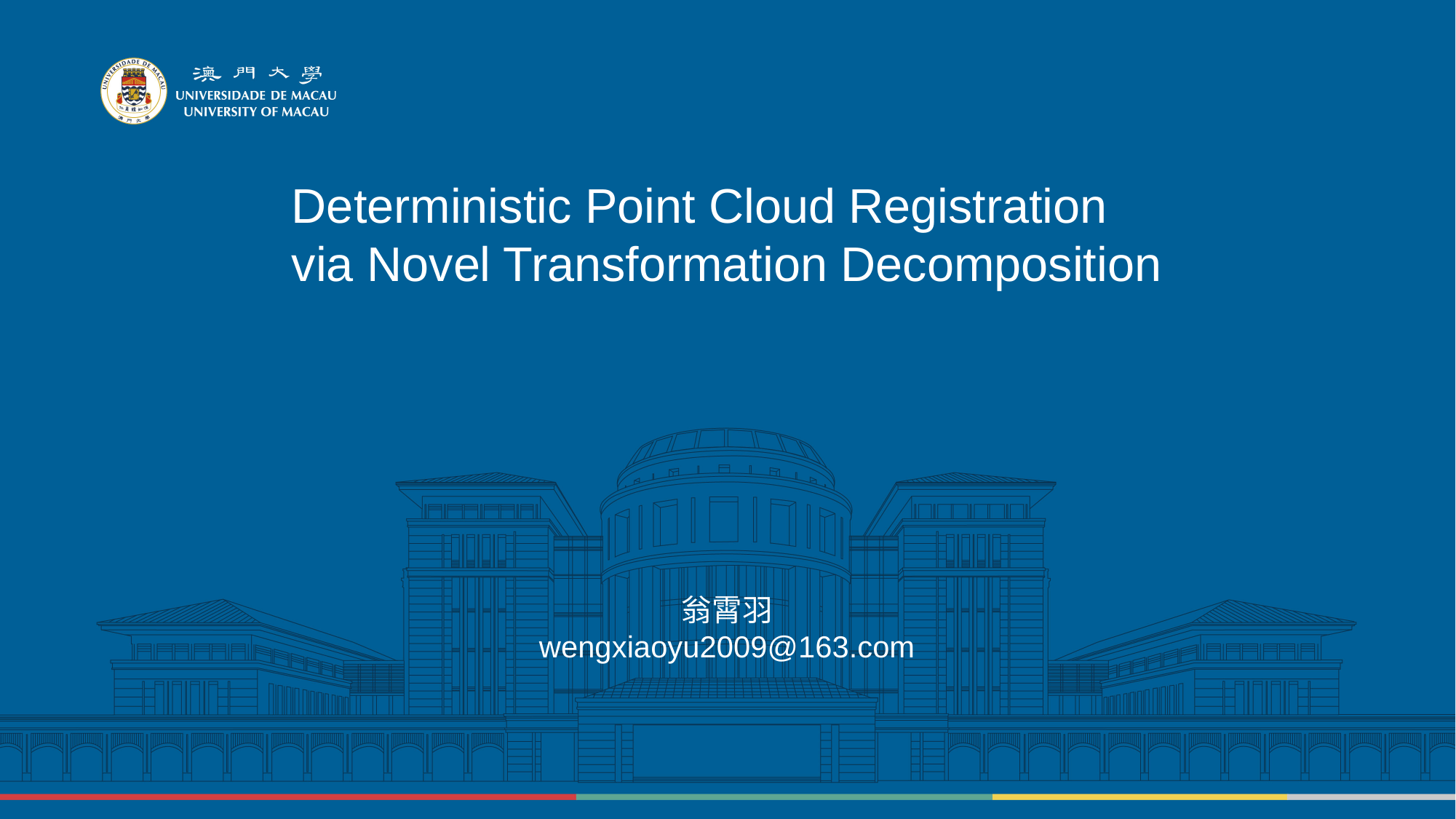

Deterministic Point Cloud Registration via Novel Transformation Decomposition
翁霄羽
wengxiaoyu2009@163.com